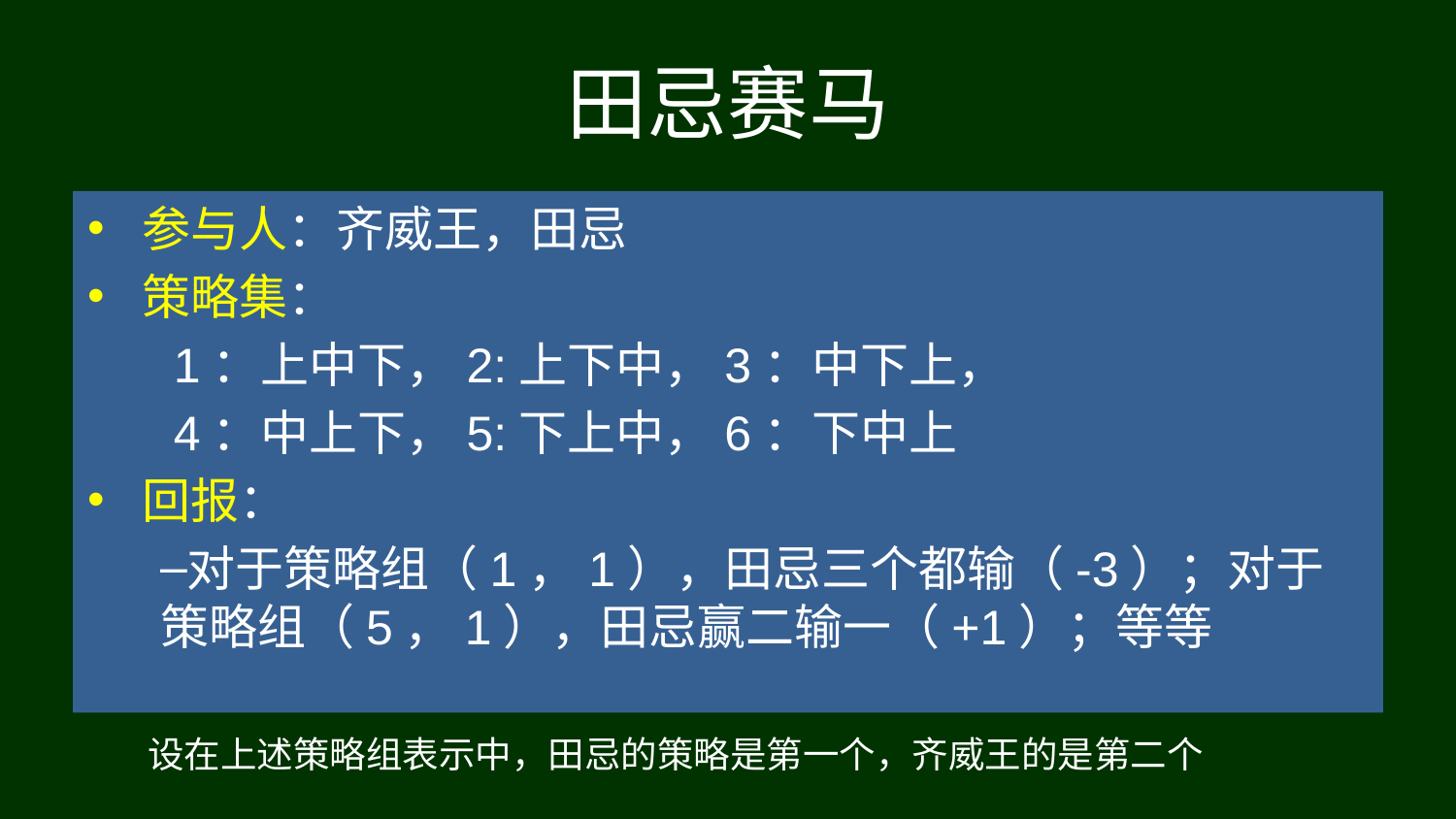

# 田忌赛马
参与人：齐威王，田忌
策略集：
 1：上中下，2:上下中，3：中下上，
 4：中上下，5:下上中，6：下中上
回报：
对于策略组（1，1），田忌三个都输（-3）；对于策略组（5，1），田忌赢二输一（+1）；等等
设在上述策略组表示中，田忌的策略是第一个，齐威王的是第二个